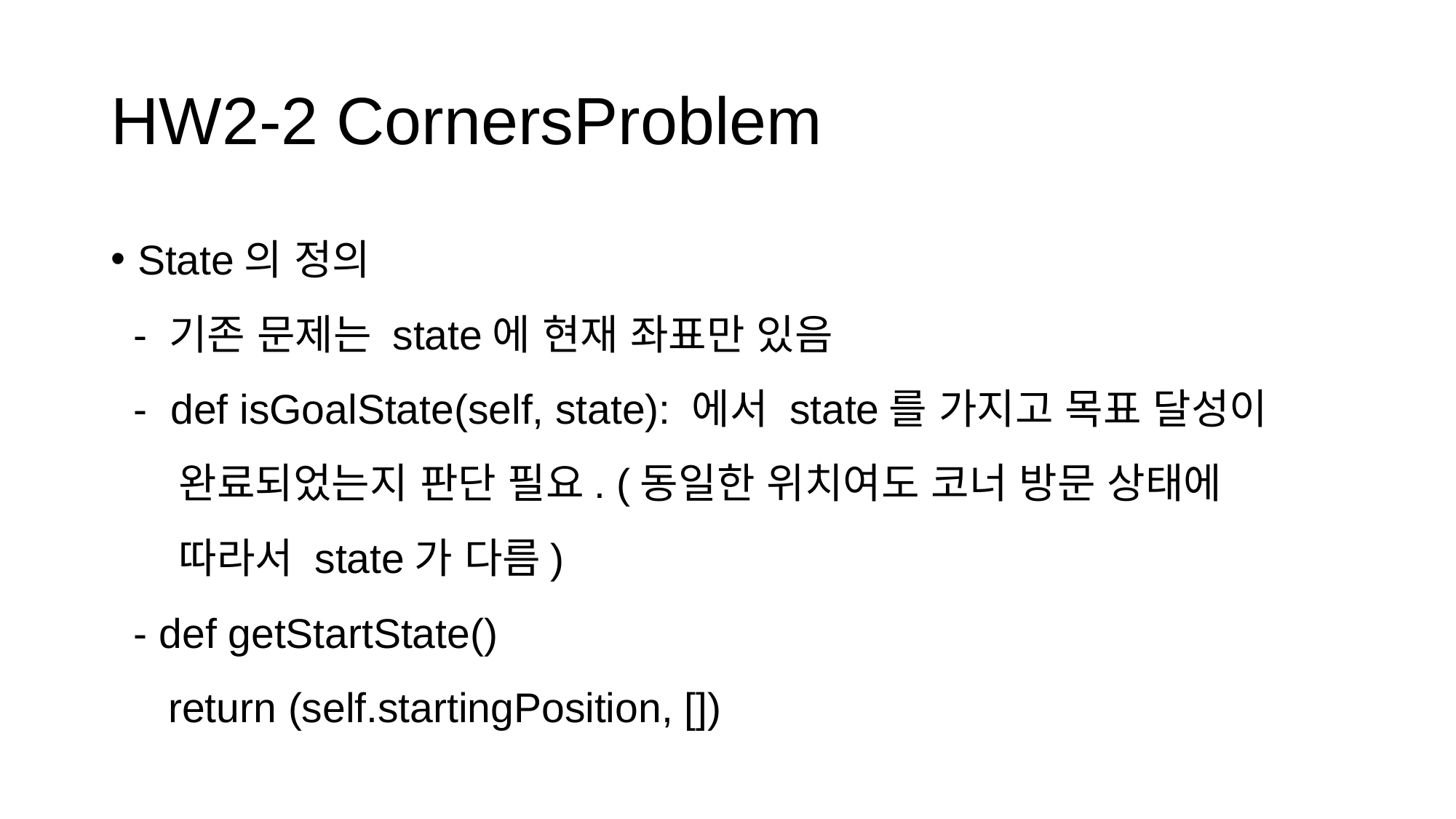

# HW2-2 CornersProblem
State의 정의
  - 기존 문제는 state에 현재 좌표만 있음
  -  def isGoalState(self, state): 에서 state를 가지고 목표 달성이
     완료되었는지 판단 필요. (동일한 위치여도 코너 방문 상태에
     따라서 state가 다름)
  - def getStartState()
     return (self.startingPosition, [])